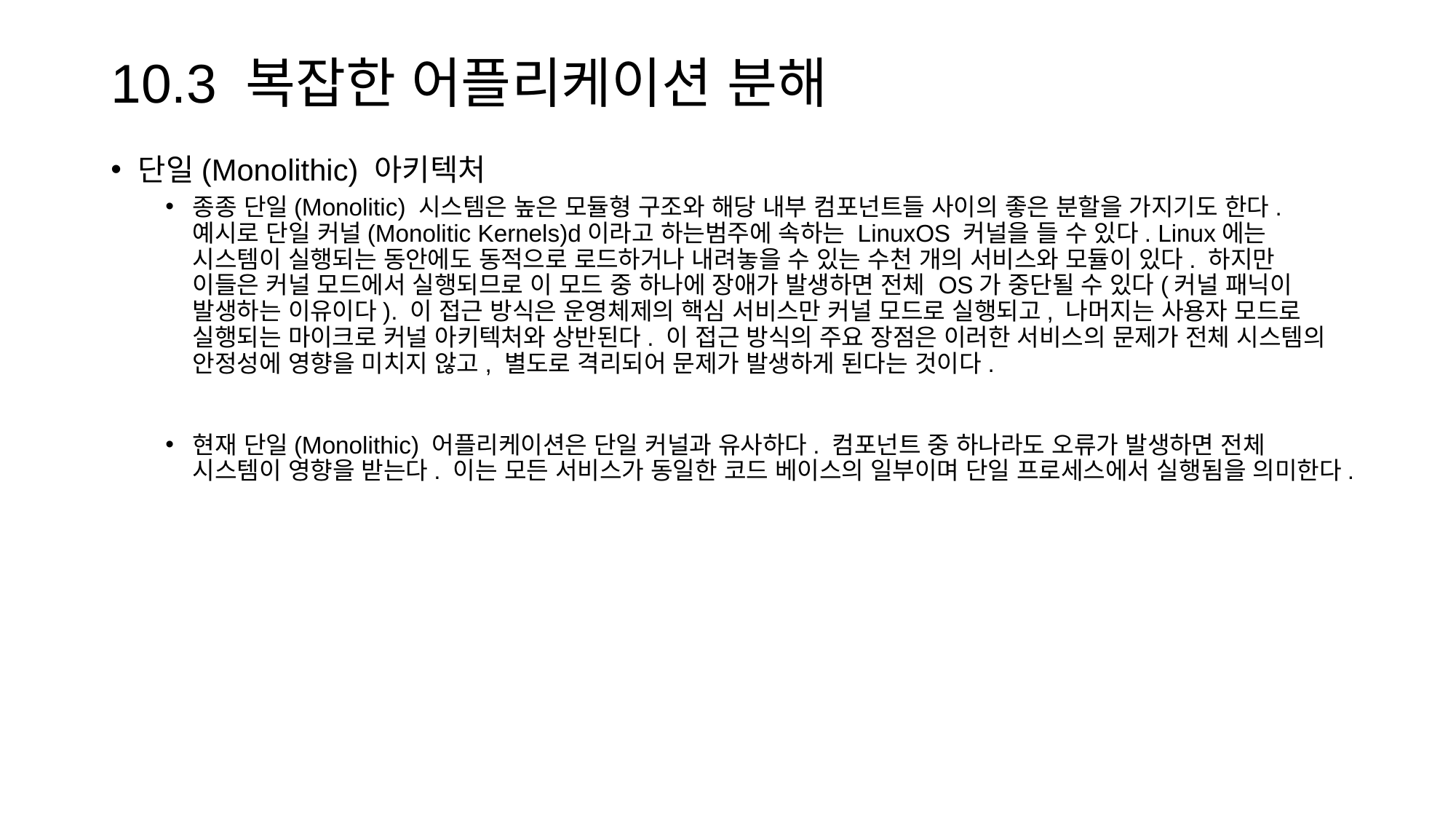

# 10.3 복잡한 어플리케이션 분해
단일(Monolithic) 아키텍처
종종 단일(Monolitic) 시스템은 높은 모듈형 구조와 해당 내부 컴포넌트들 사이의 좋은 분할을 가지기도 한다. 예시로 단일 커널(Monolitic Kernels)d이라고 하는범주에 속하는 LinuxOS 커널을 들 수 있다. Linux에는 시스템이 실행되는 동안에도 동적으로 로드하거나 내려놓을 수 있는 수천 개의 서비스와 모듈이 있다. 하지만 이들은 커널 모드에서 실행되므로 이 모드 중 하나에 장애가 발생하면 전체 OS가 중단될 수 있다(커널 패닉이 발생하는 이유이다). 이 접근 방식은 운영체제의 핵심 서비스만 커널 모드로 실행되고, 나머지는 사용자 모드로 실행되는 마이크로 커널 아키텍처와 상반된다. 이 접근 방식의 주요 장점은 이러한 서비스의 문제가 전체 시스템의 안정성에 영향을 미치지 않고, 별도로 격리되어 문제가 발생하게 된다는 것이다.

현재 단일(Monolithic) 어플리케이션은 단일 커널과 유사하다. 컴포넌트 중 하나라도 오류가 발생하면 전체 시스템이 영향을 받는다. 이는 모든 서비스가 동일한 코드 베이스의 일부이며 단일 프로세스에서 실행됨을 의미한다.